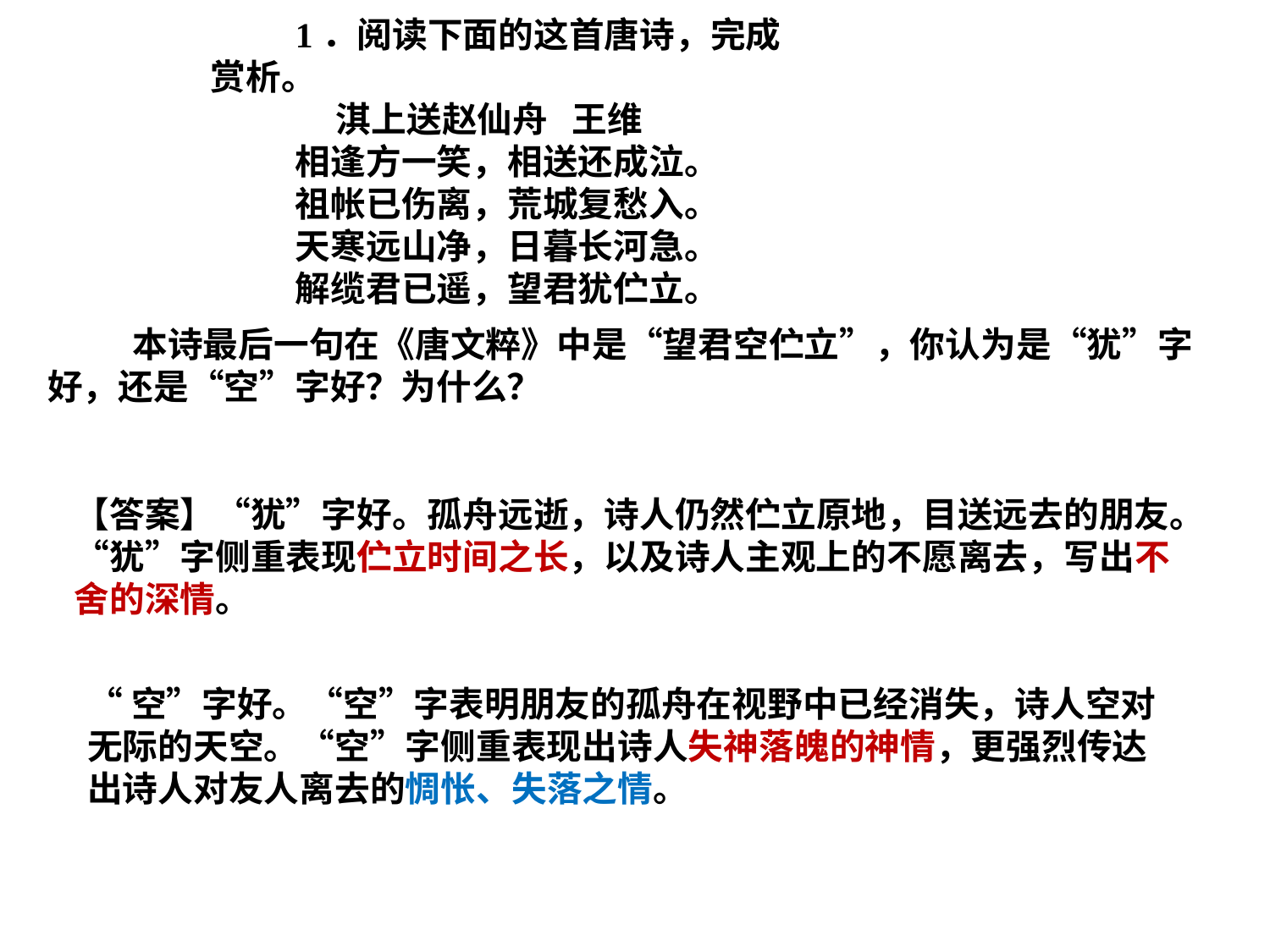

1．阅读下面的这首唐诗，完成赏析。
    淇上送赵仙舟   王维
相逢方一笑，相送还成泣。
祖帐已伤离，荒城复愁入。
天寒远山净，日暮长河急。
解缆君已遥，望君犹伫立。
本诗最后一句在《唐文粹》中是“望君空伫立”，你认为是“犹”字好，还是“空”字好？为什么？
【答案】“犹”字好。孤舟远逝，诗人仍然伫立原地，目送远去的朋友。“犹”字侧重表现伫立时间之长，以及诗人主观上的不愿离去，写出不舍的深情。
“空”字好。“空”字表明朋友的孤舟在视野中已经消失，诗人空对无际的天空。“空”字侧重表现出诗人失神落魄的神情，更强烈传达出诗人对友人离去的惆怅、失落之情。